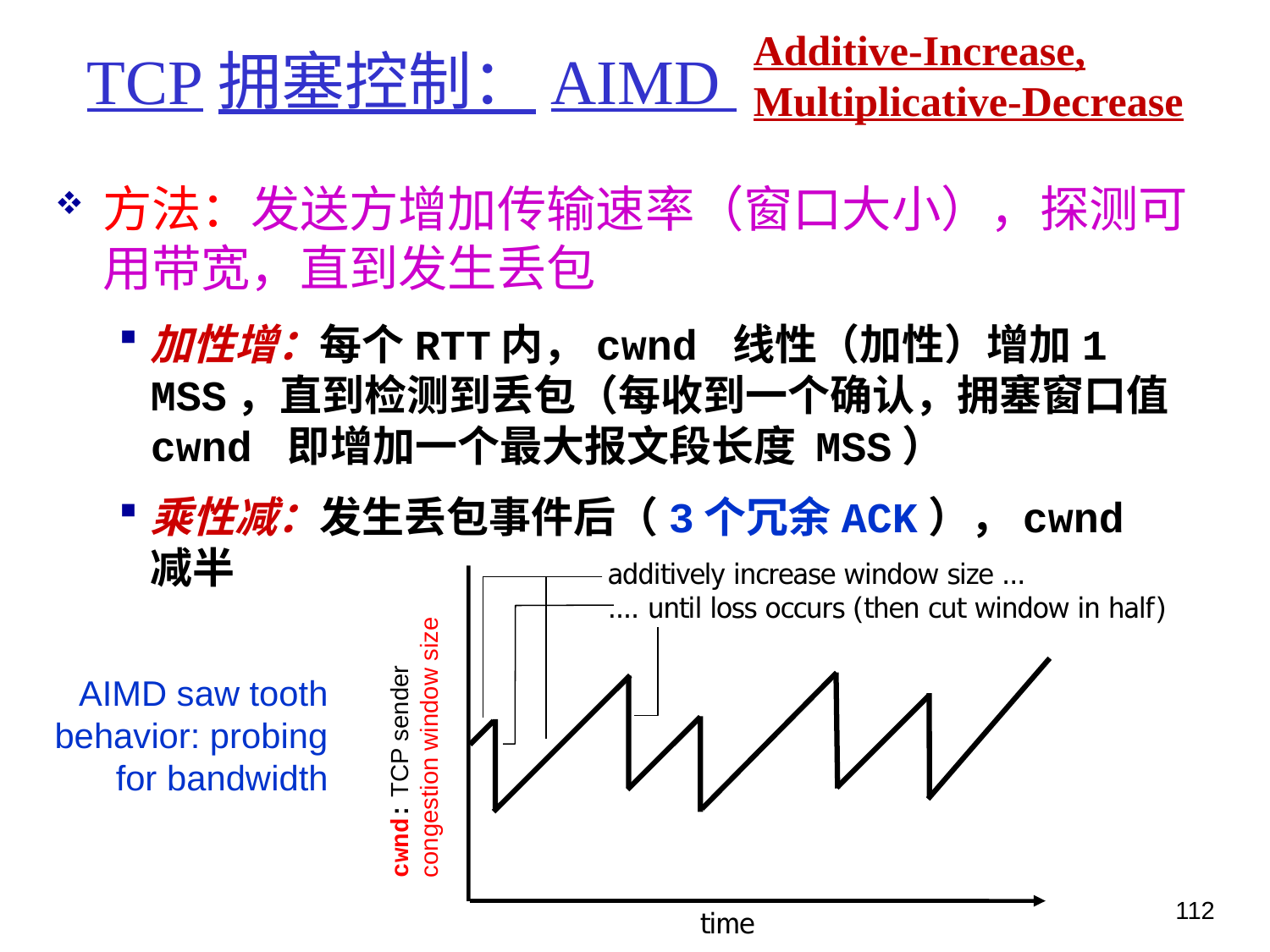

# TCP拥塞控制：AIMD
Additive-Increase, Multiplicative-Decrease
方法：发送方增加传输速率（窗口大小），探测可用带宽，直到发生丢包
加性增：每个RTT内，cwnd 线性（加性）增加1 MSS，直到检测到丢包（每收到一个确认，拥塞窗口值 cwnd 即增加一个最大报文段长度 MSS）
乘性减：发生丢包事件后（3个冗余ACK），cwnd 减半
additively increase window size …
…. until loss occurs (then cut window in half)

AIMD saw tooth
behavior: probing
for bandwidth

cwnd: TCP sender
congestion window size

112
time